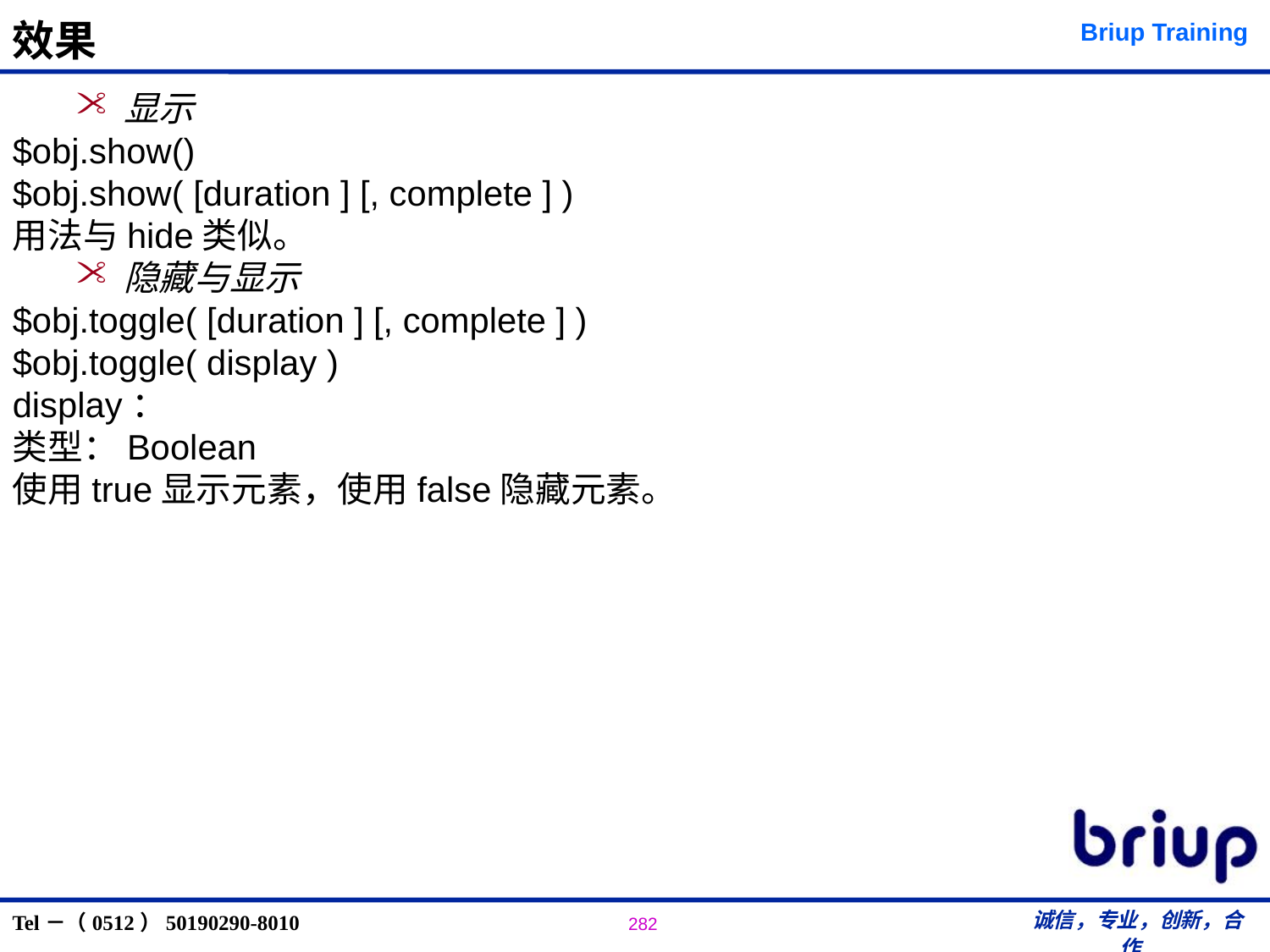

# 效果

显示
$obj.show()
$obj.show( [duration ] [, complete ] )
用法与hide类似。
隐藏与显示
$obj.toggle( [duration ] [, complete ] )
$obj.toggle( display )
display：
类型：Boolean
使用true显示元素，使用false隐藏元素。